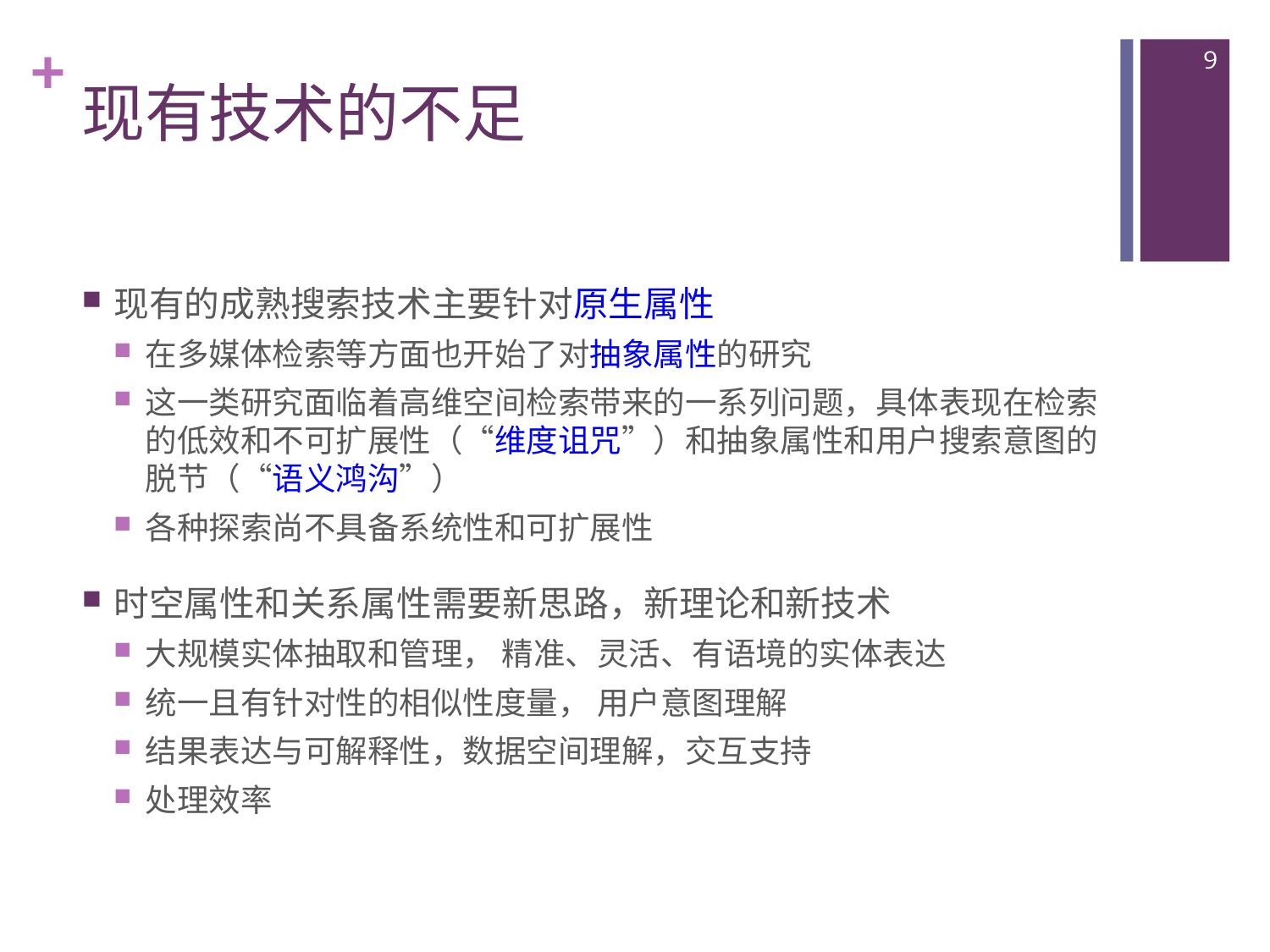

9
# 现有技术的不足
现有的成熟搜索技术主要针对原生属性
在多媒体检索等方面也开始了对抽象属性的研究
这一类研究面临着高维空间检索带来的一系列问题，具体表现在检索的低效和不可扩展性（“维度诅咒”）和抽象属性和用户搜索意图的脱节（“语义鸿沟”）
各种探索尚不具备系统性和可扩展性
时空属性和关系属性需要新思路，新理论和新技术
大规模实体抽取和管理， 精准、灵活、有语境的实体表达
统一且有针对性的相似性度量， 用户意图理解
结果表达与可解释性，数据空间理解，交互支持
处理效率